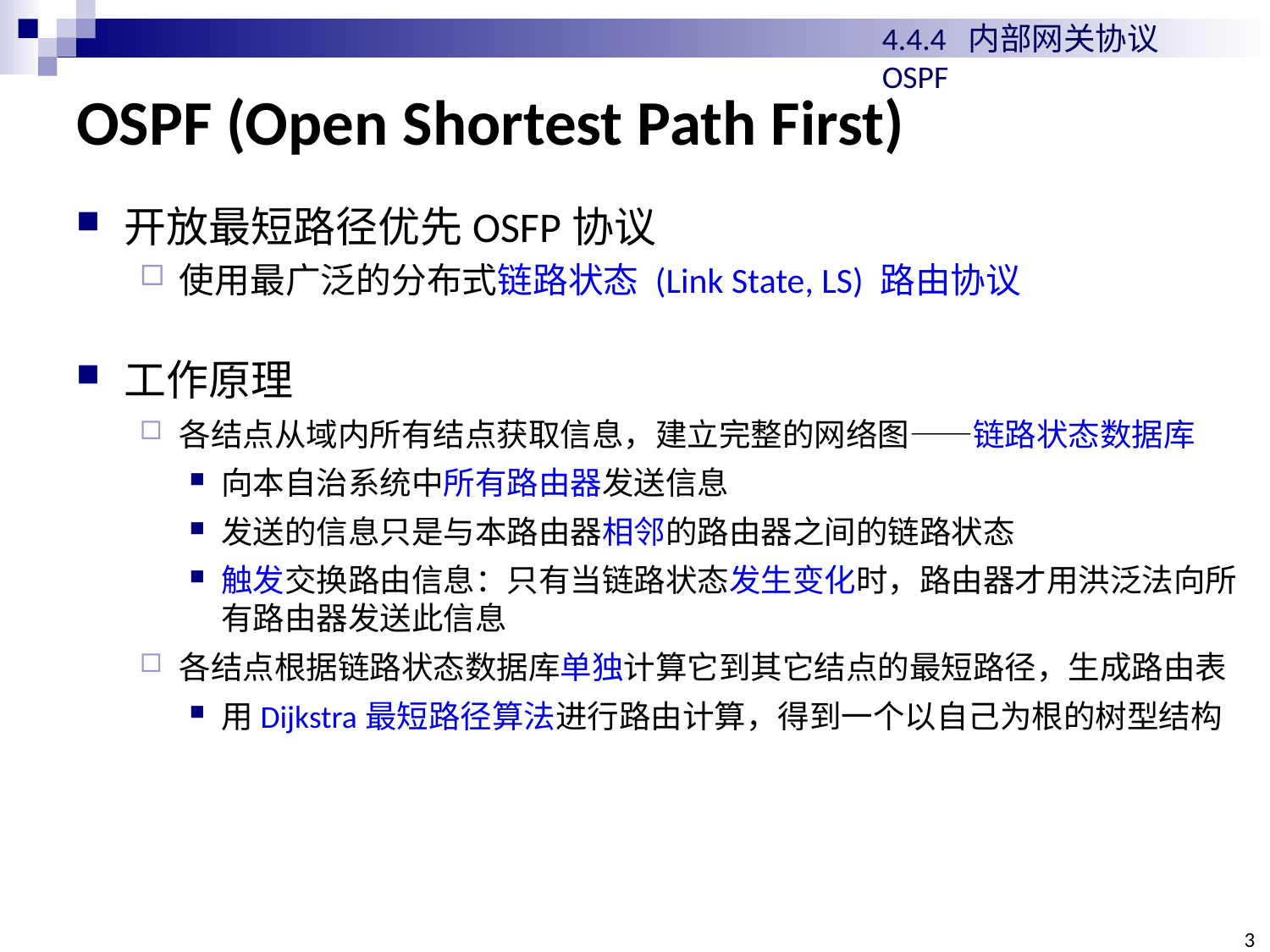

4.4.4  内部网关协议OSPF
# OSPF (Open Shortest Path First)
开放最短路径优先OSFP协议
使用最广泛的分布式链路状态 (Link State, LS) 路由协议
工作原理
各结点从域内所有结点获取信息，建立完整的网络图——链路状态数据库
向本自治系统中所有路由器发送信息
发送的信息只是与本路由器相邻的路由器之间的链路状态
触发交换路由信息：只有当链路状态发生变化时，路由器才用洪泛法向所有路由器发送此信息
各结点根据链路状态数据库单独计算它到其它结点的最短路径，生成路由表
用Dijkstra最短路径算法进行路由计算，得到一个以自己为根的树型结构
3